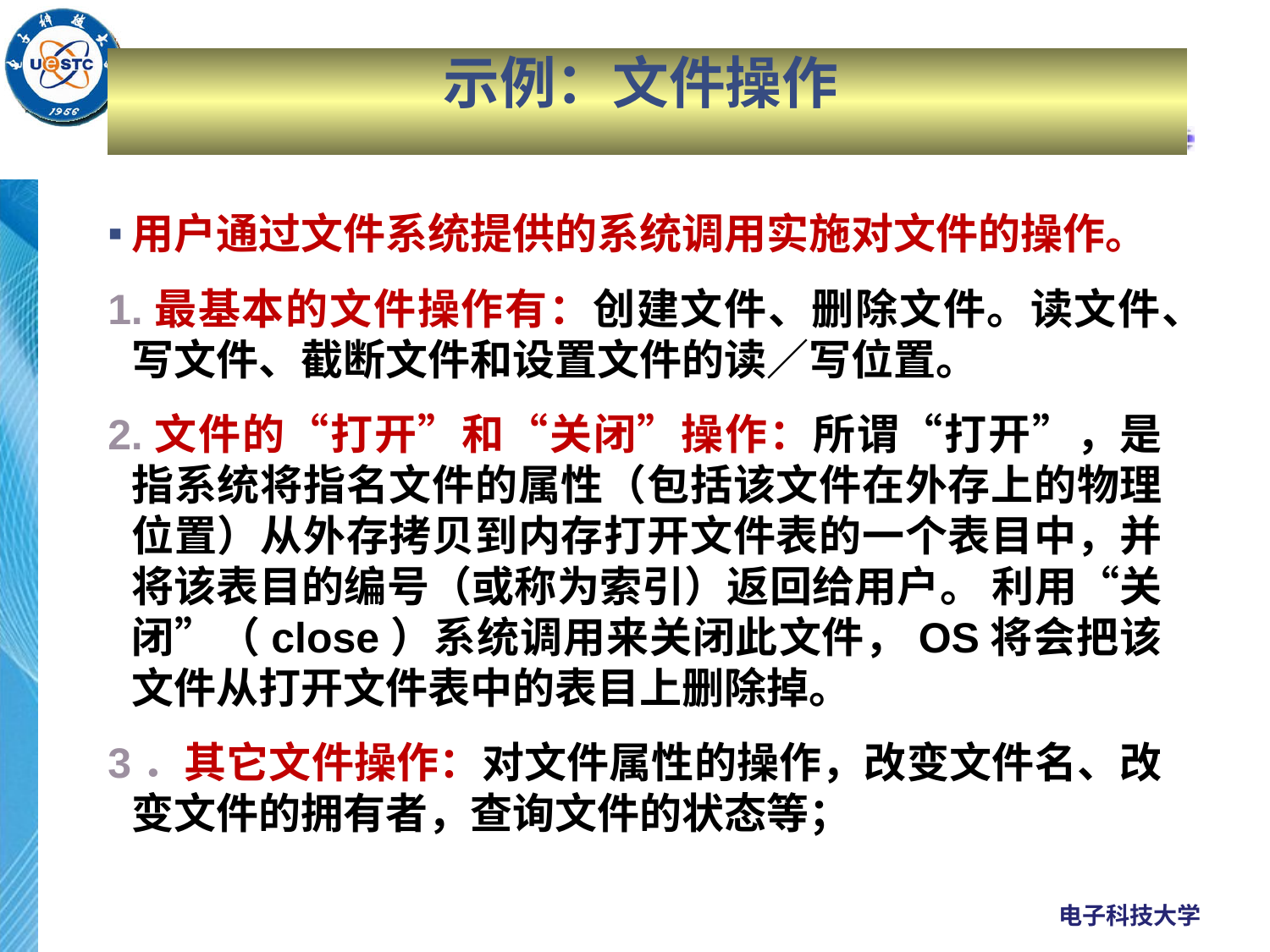

# 示例：文件操作
用户通过文件系统提供的系统调用实施对文件的操作。
1.最基本的文件操作有：创建文件、删除文件。读文件、写文件、截断文件和设置文件的读／写位置。
2.文件的“打开”和“关闭”操作：所谓“打开”，是指系统将指名文件的属性（包括该文件在外存上的物理位置）从外存拷贝到内存打开文件表的一个表目中，并将该表目的编号（或称为索引）返回给用户。 利用“关闭”（close）系统调用来关闭此文件，OS将会把该文件从打开文件表中的表目上删除掉。
3．其它文件操作：对文件属性的操作，改变文件名、改变文件的拥有者，查询文件的状态等；